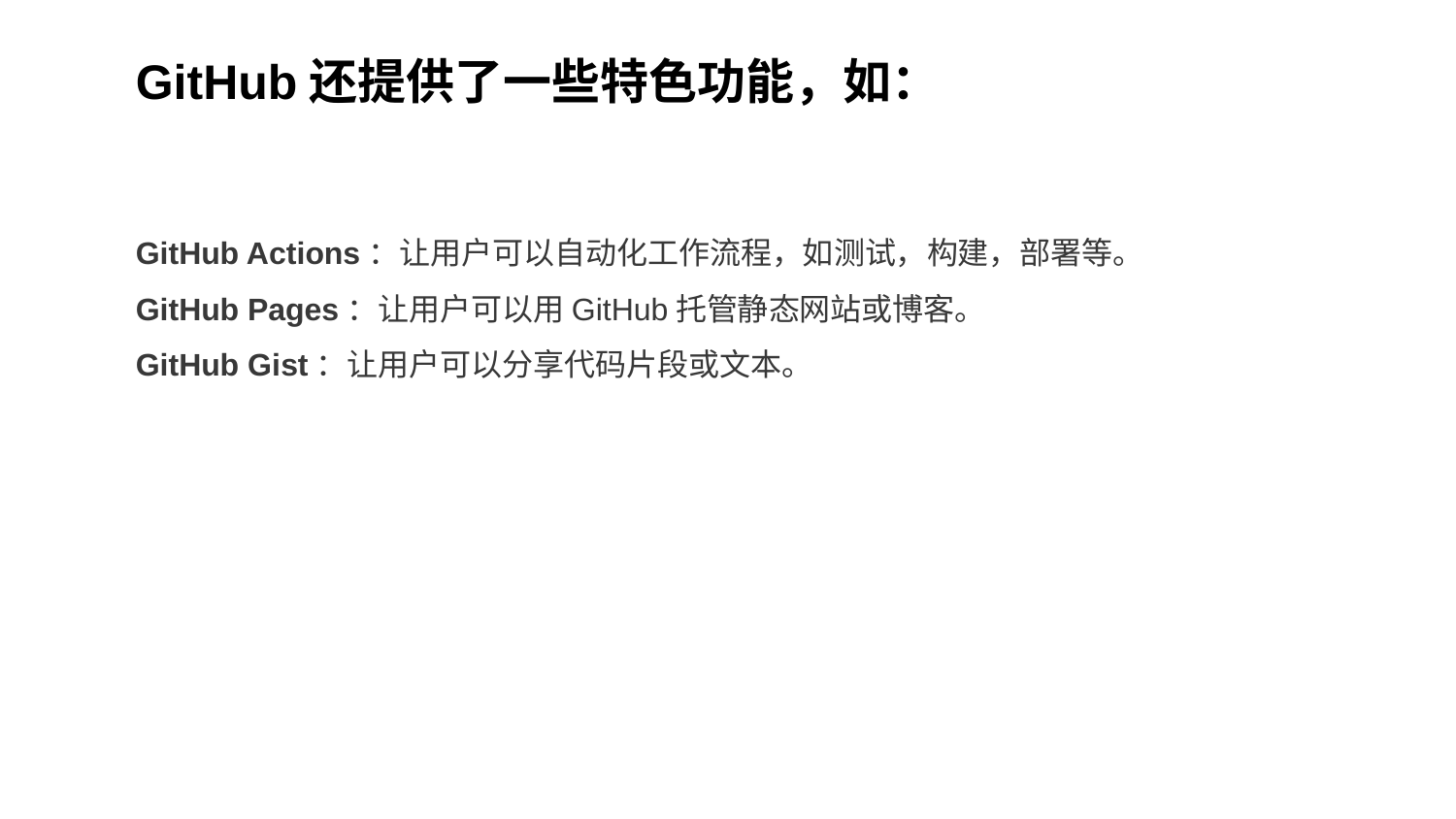

GitHub还提供了一些特色功能，如：
GitHub Actions：让用户可以自动化工作流程，如测试，构建，部署等。
GitHub Pages：让用户可以用GitHub托管静态网站或博客。
GitHub Gist：让用户可以分享代码片段或文本。